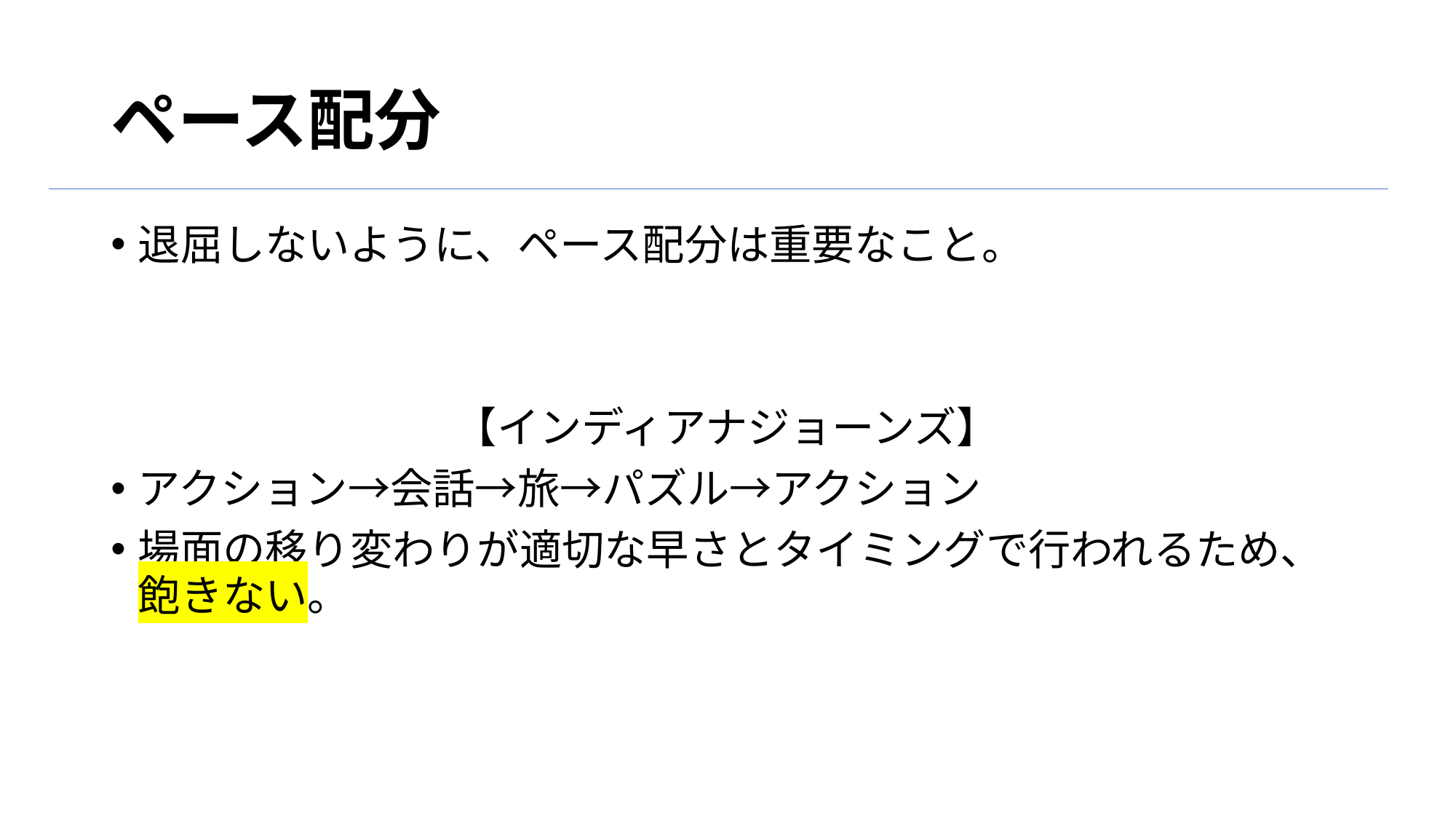

# ペース配分
退屈しないように、ペース配分は重要なこと。

【インディアナジョーンズ】
アクション→会話→旅→パズル→アクション
場面の移り変わりが適切な早さとタイミングで行われるため、飽きない。